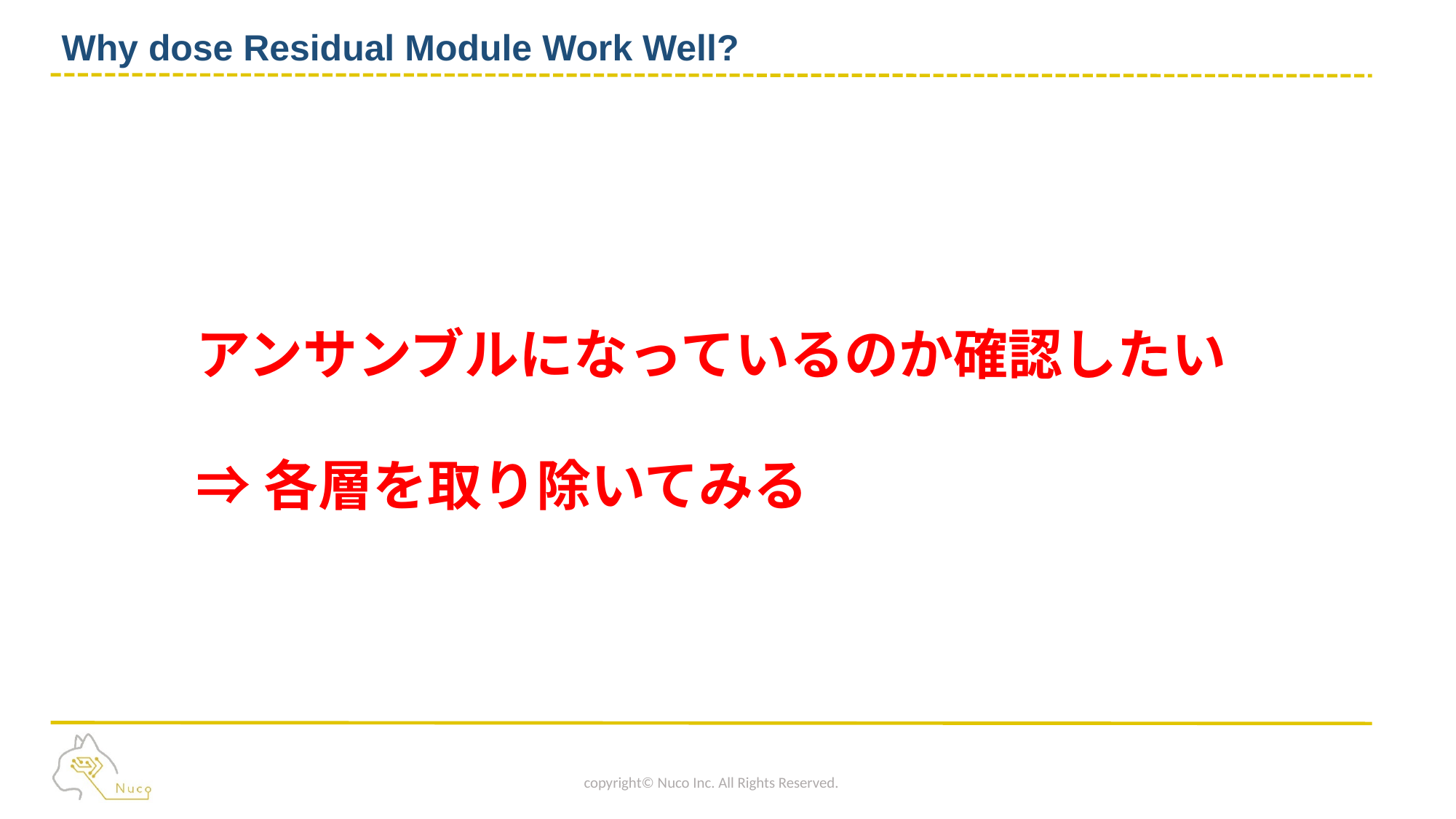

# Why dose Residual Module Work Well?
アンサンブルになっているのか確認したい

⇒各層を取り除いてみる